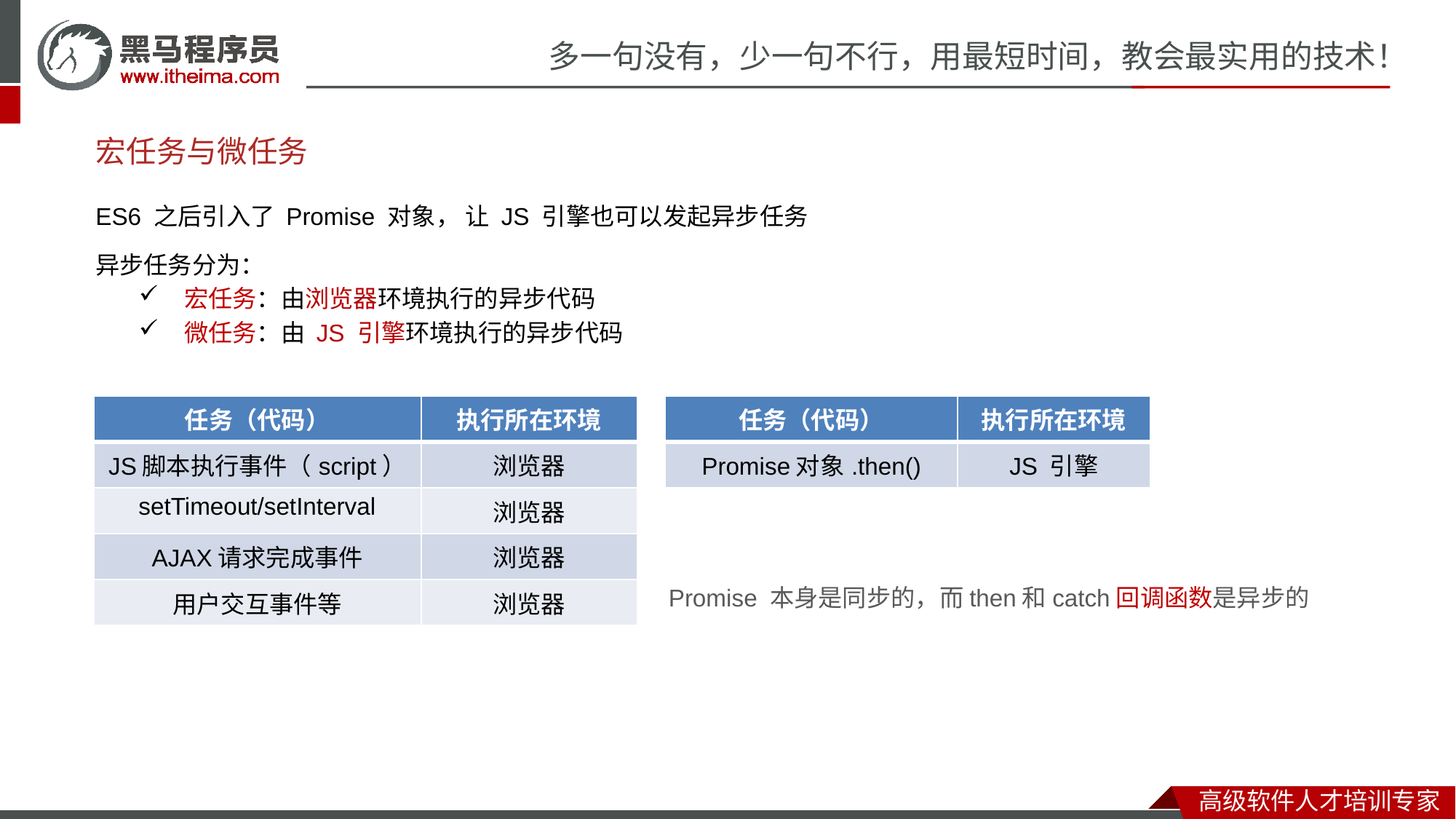

# 宏任务与微任务
ES6 之后引入了 Promise 对象， 让 JS 引擎也可以发起异步任务
异步任务分为：
 宏任务：由浏览器环境执行的异步代码
 微任务：由 JS 引擎环境执行的异步代码

| 任务（代码） | 执行所在环境 |
| --- | --- |
| JS脚本执行事件（script） | 浏览器 |
| setTimeout/setInterval | 浏览器 |
| AJAX请求完成事件 | 浏览器 |
| 用户交互事件等 | 浏览器 |
| 任务（代码） | 执行所在环境 |
| --- | --- |
| Promise对象.then() | JS 引擎 |
Promise 本身是同步的，而then和catch回调函数是异步的